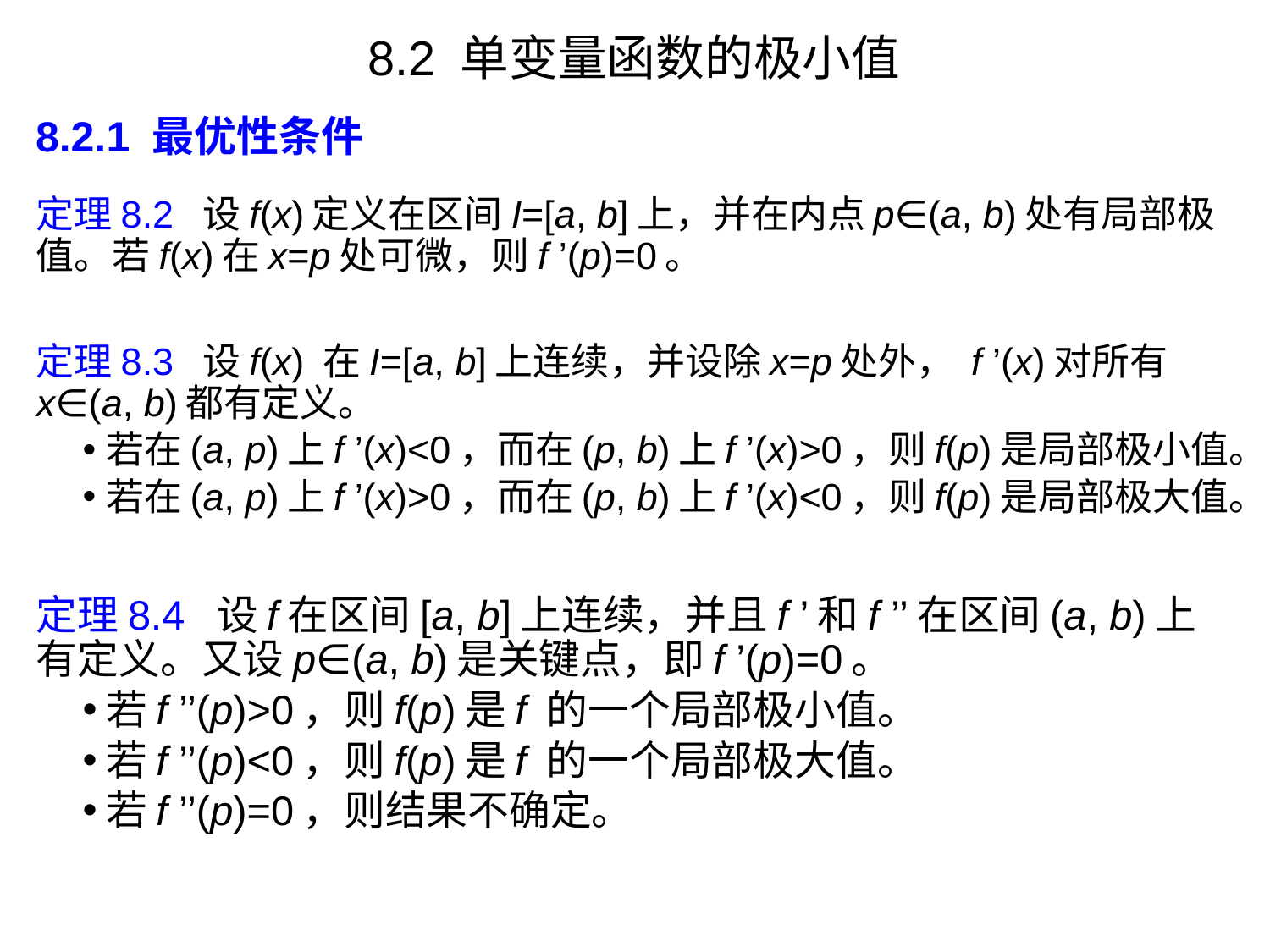

8.2 单变量函数的极小值
8.2.1 最优性条件
定理8.2  设f(x)定义在区间I=[a, b]上，并在内点p∈(a, b)处有局部极值。若f(x)在x=p处可微，则f ’(p)=0。

定理8.3  设f(x) 在I=[a, b]上连续，并设除x=p处外， f ’(x)对所有x∈(a, b)都有定义。
若在(a, p)上f ’(x)<0，而在(p, b)上f ’(x)>0，则f(p)是局部极小值。
若在(a, p)上f ’(x)>0，而在(p, b)上f ’(x)<0，则f(p)是局部极大值。

定理8.4  设f在区间[a, b]上连续，并且f ’和f ’’在区间(a, b)上有定义。又设p∈(a, b)是关键点，即f ’(p)=0。
若f ’’(p)>0，则f(p)是f 的一个局部极小值。
若f ’’(p)<0，则f(p)是f 的一个局部极大值。
若f ’’(p)=0，则结果不确定。